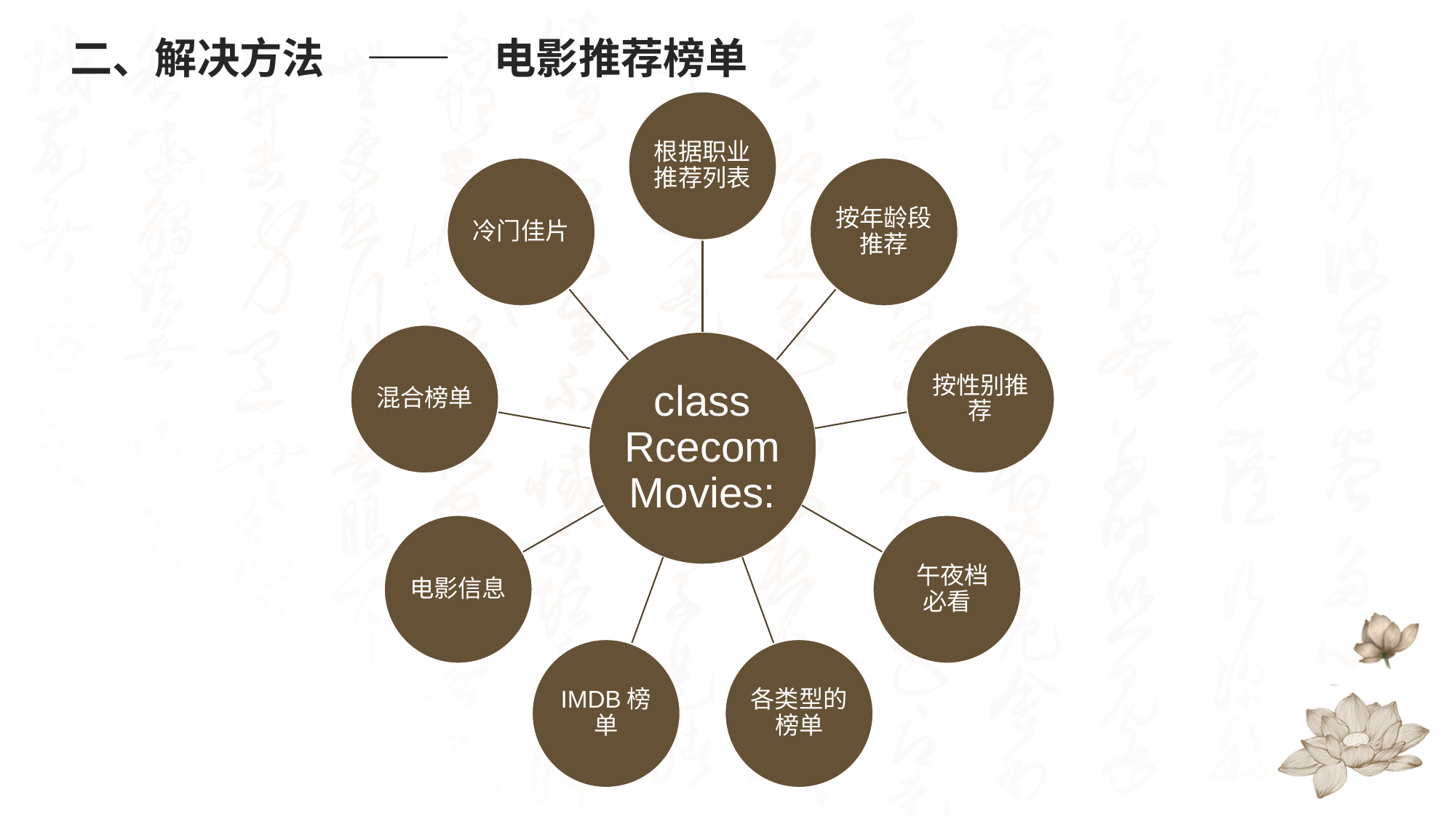

# 二、解决方法　——　电影推荐榜单
class RcecomMovies:

根据职业推荐列表

按年龄段推荐

按性别推荐

 午夜档必看

各类型的榜单

IMDB榜单

电影信息

混合榜单

冷门佳片